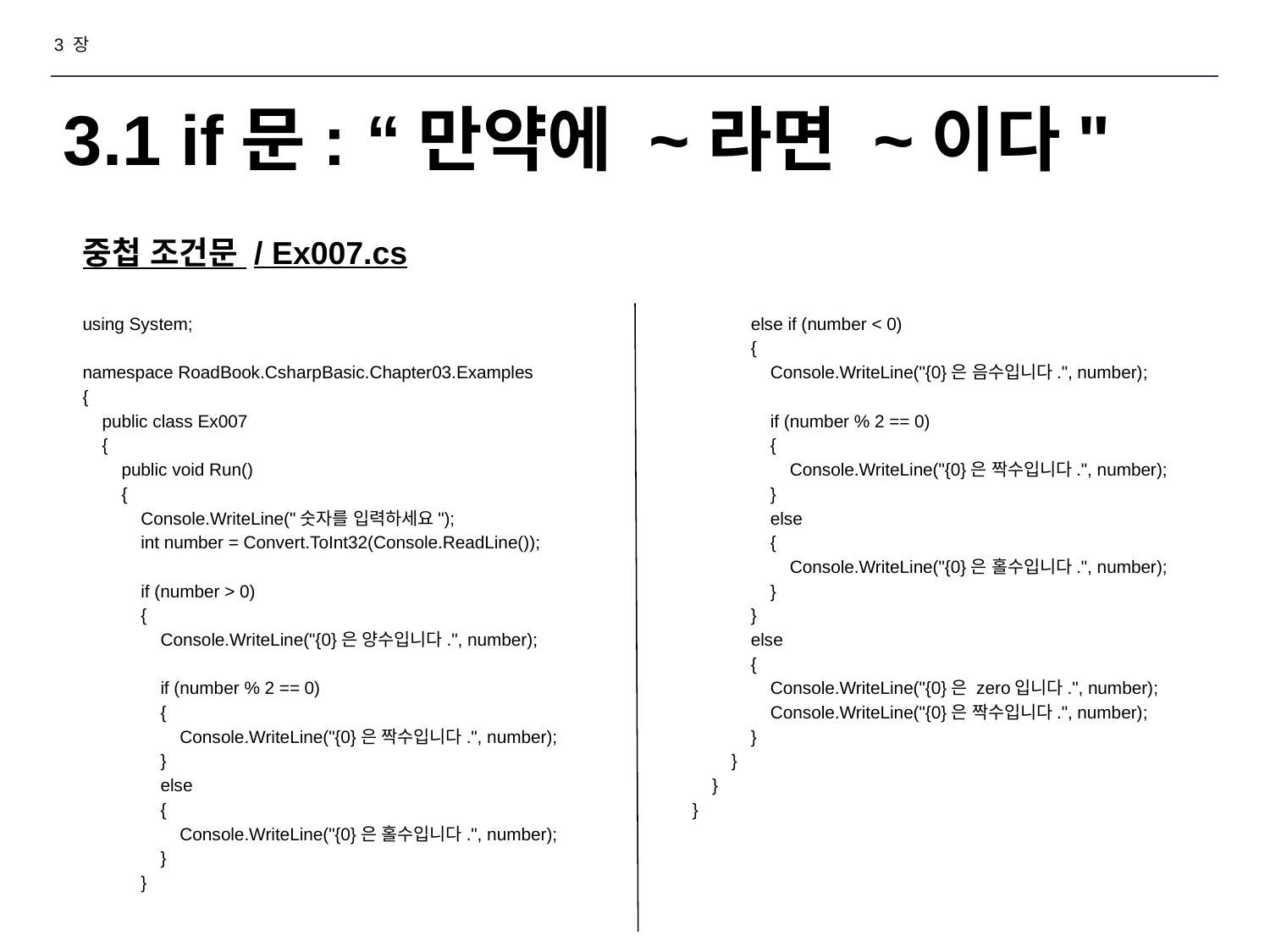

3 장
# 3.1 if문: “만약에 ~라면 ~이다"
중첩 조건문 / Ex007.cs

using System;

namespace RoadBook.CsharpBasic.Chapter03.Examples
{
    public class Ex007
    {
        public void Run()
        {
            Console.WriteLine("숫자를 입력하세요");
            int number = Convert.ToInt32(Console.ReadLine());

            if (number > 0)
            {
                Console.WriteLine("{0}은 양수입니다.", number);

                if (number % 2 == 0)
                {
                    Console.WriteLine("{0}은 짝수입니다.", number);
                }
                else
                {
                    Console.WriteLine("{0}은 홀수입니다.", number);
                }
            }

            else if (number < 0)
            {
                Console.WriteLine("{0}은 음수입니다.", number);

                if (number % 2 == 0)
                {
                    Console.WriteLine("{0}은 짝수입니다.", number);
                }
                else
                {
                    Console.WriteLine("{0}은 홀수입니다.", number);
                }
            }
            else
            {
                Console.WriteLine("{0}은 zero입니다.", number);
                Console.WriteLine("{0}은 짝수입니다.", number);
            }
        }
    }
}